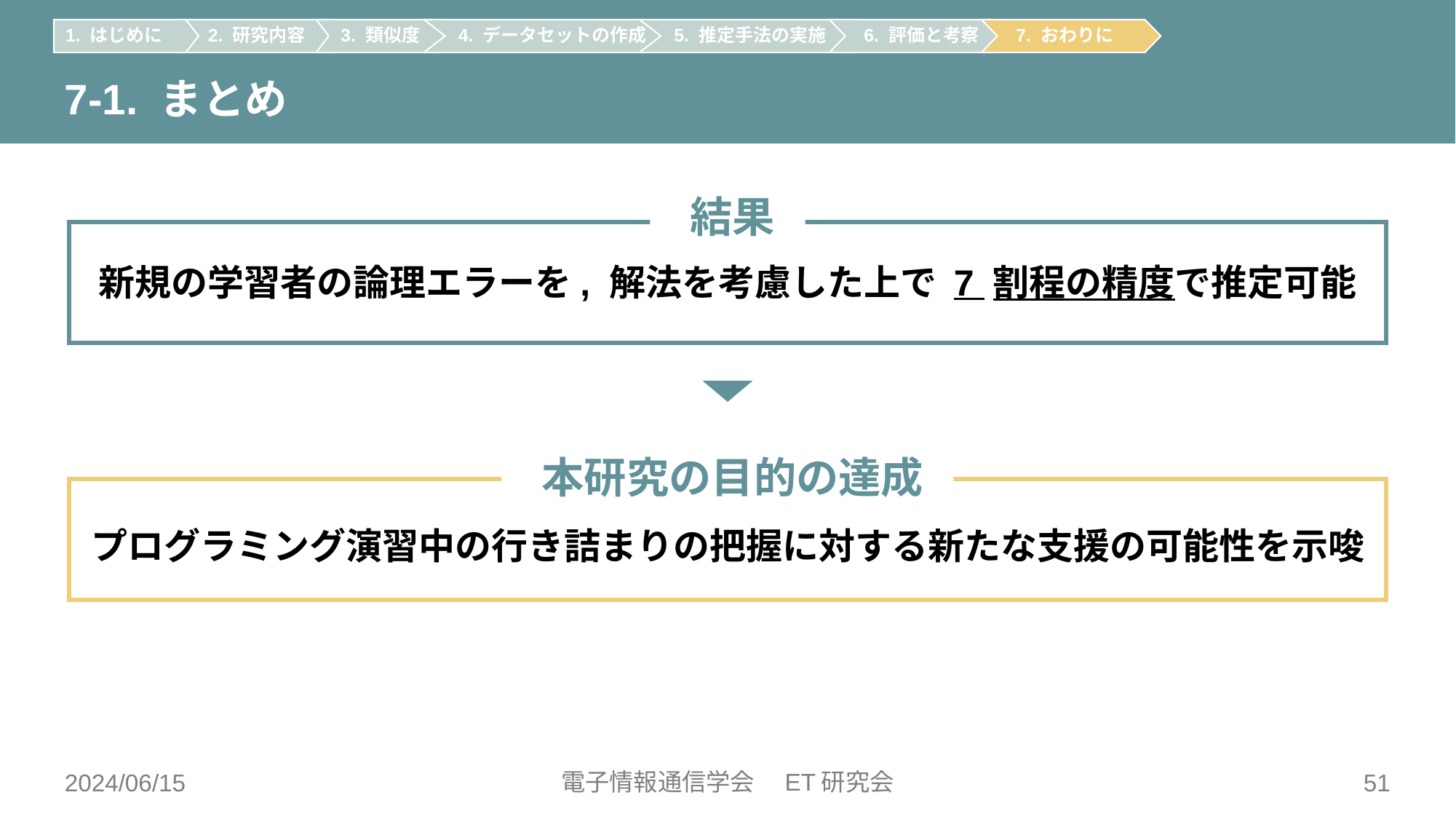

6. 評価と考察
   7. おわりに
 1. はじめに
  2. 研究内容
 3. 類似度
   4. データセットの作成
   5. 推定手法の実施
7-1. まとめ
  結果

新規の学習者の論理エラーを, 解法を考慮した上で 7 割程の精度で推定可能

  本研究の目的の達成

プログラミング演習中の行き詰まりの把握に対する新たな支援の可能性を示唆
電子情報通信学会　ET研究会
2024/06/15
51